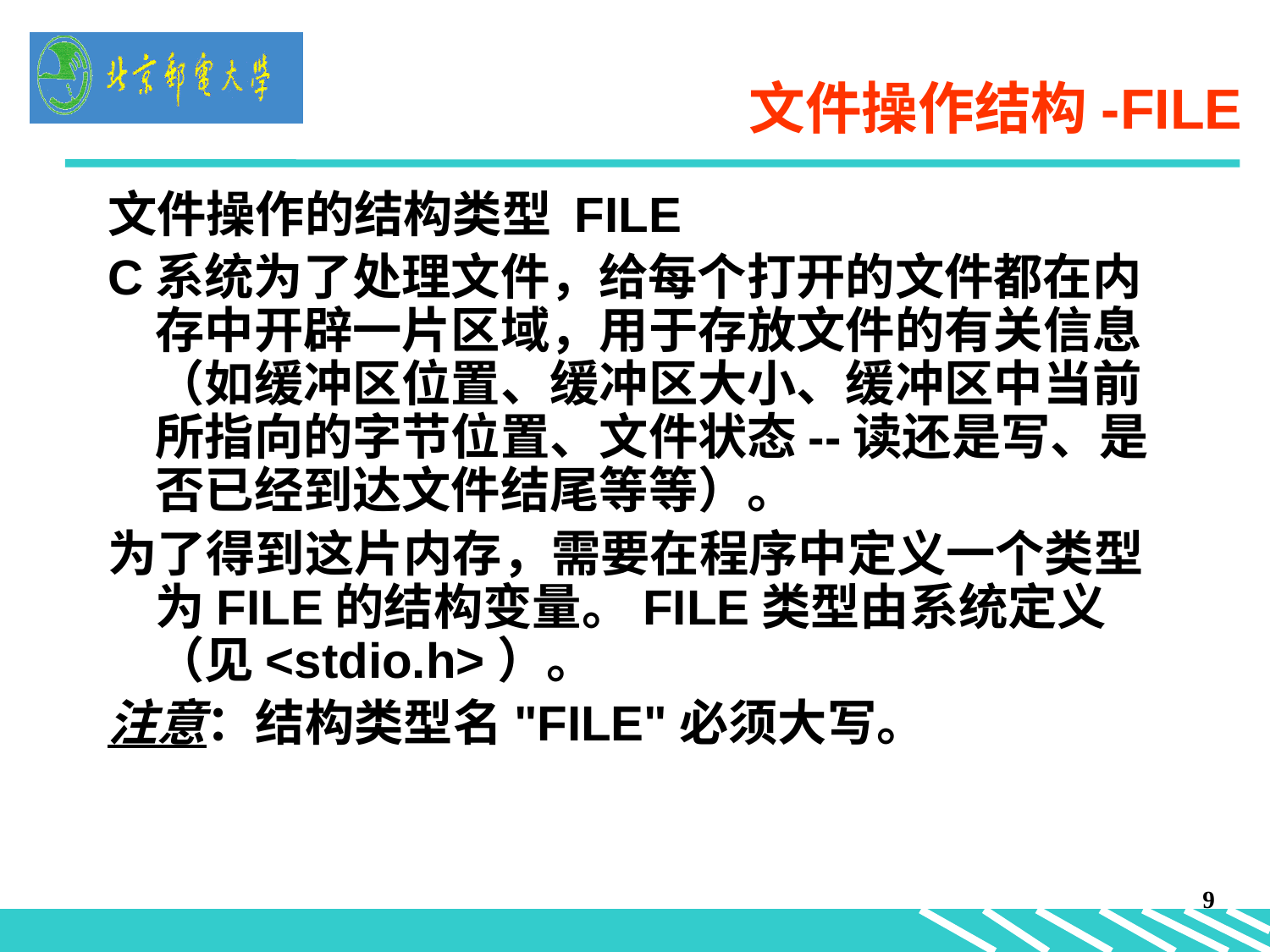

# 文件操作结构-FILE
文件操作的结构类型 FILE
C系统为了处理文件，给每个打开的文件都在内存中开辟一片区域，用于存放文件的有关信息（如缓冲区位置、缓冲区大小、缓冲区中当前所指向的字节位置、文件状态--读还是写、是否已经到达文件结尾等等）。
为了得到这片内存，需要在程序中定义一个类型为FILE的结构变量。FILE类型由系统定义（见<stdio.h>）。
注意：结构类型名"FILE"必须大写。

9